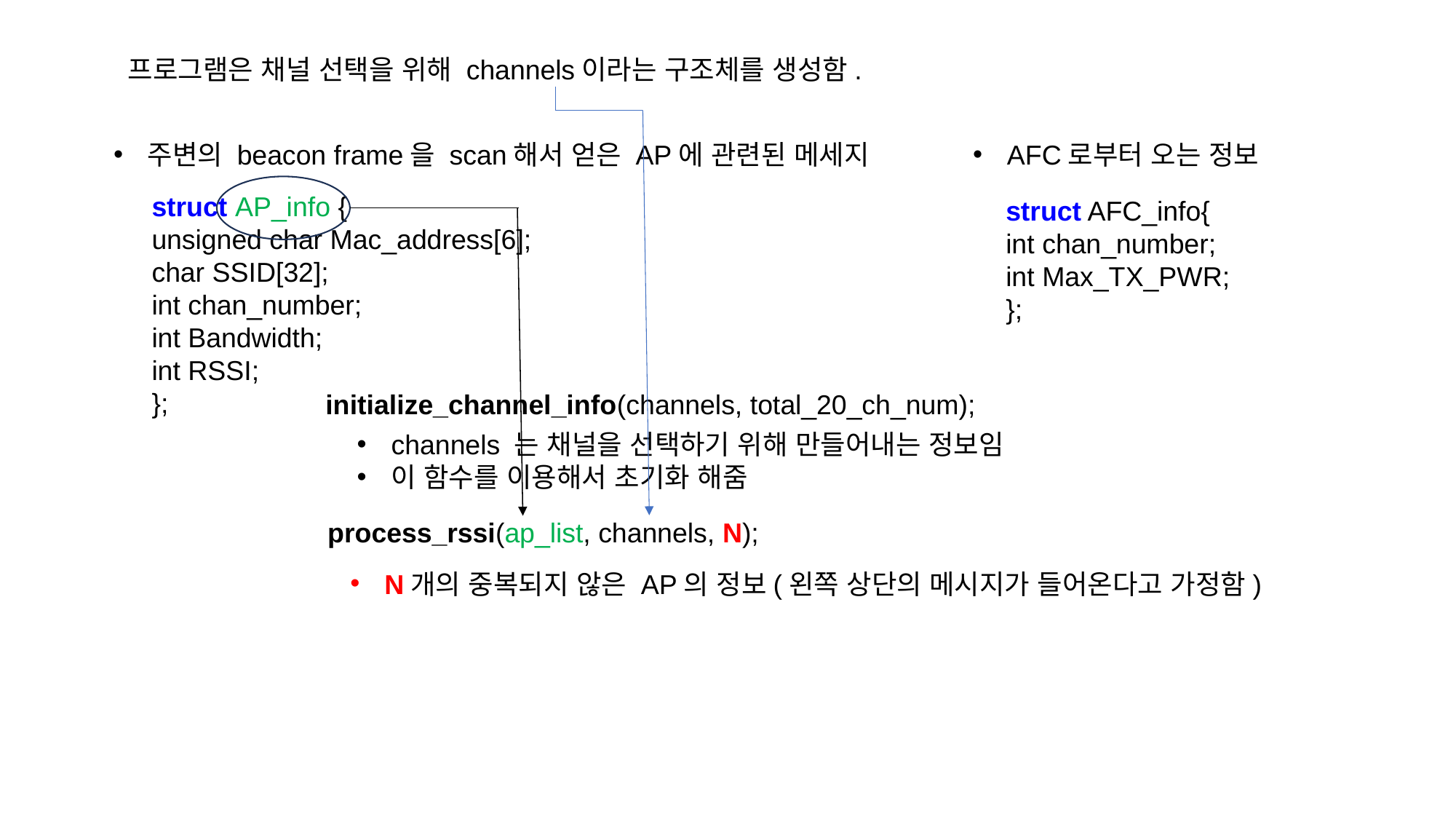

프로그램은 채널 선택을 위해 channels이라는 구조체를 생성함.
주변의 beacon frame을 scan해서 얻은 AP에 관련된 메세지
AFC로부터 오는 정보

struct AP_info {
unsigned char Mac_address[6];
char SSID[32];
int chan_number;
int Bandwidth;
int RSSI;
};
struct AFC_info{
int chan_number;
int Max_TX_PWR;
};
 initialize_channel_info(channels, total_20_ch_num);
channels 는 채널을 선택하기 위해 만들어내는 정보임
이 함수를 이용해서 초기화 해줌

process_rssi(ap_list, channels, N);
N개의 중복되지 않은 AP의 정보(왼쪽 상단의 메시지가 들어온다고 가정함)